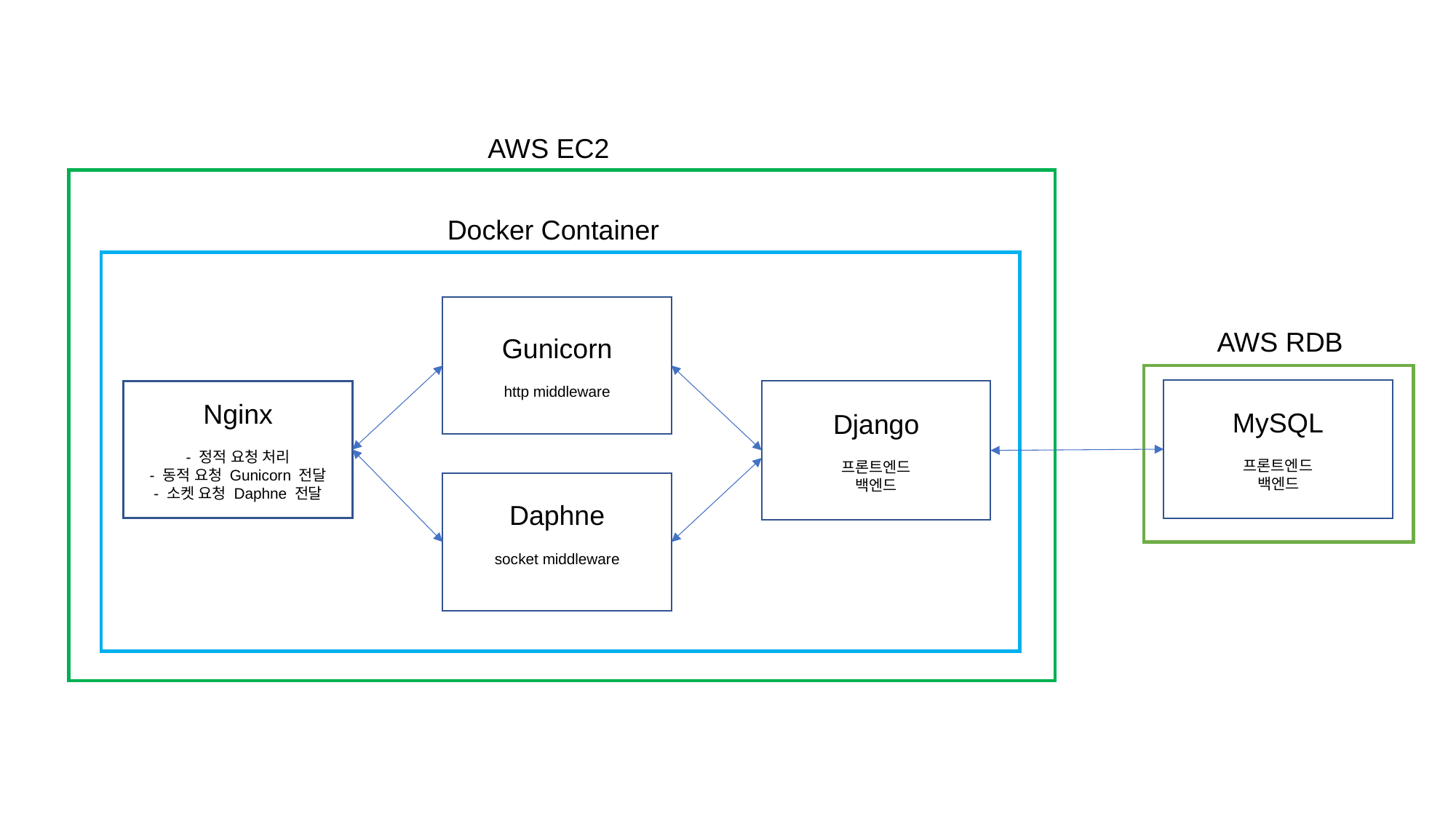

AWS EC2

dDocker Container

Gunicorn

http middleware
AWS RDB

MySQL

프론트엔드
백엔드
Nginx

- 정적 요청 처리
- 동적 요청 Gunicorn 전달
- 소켓 요청 Daphne 전달
Django

프론트엔드
백엔드
Daphne

socket middleware